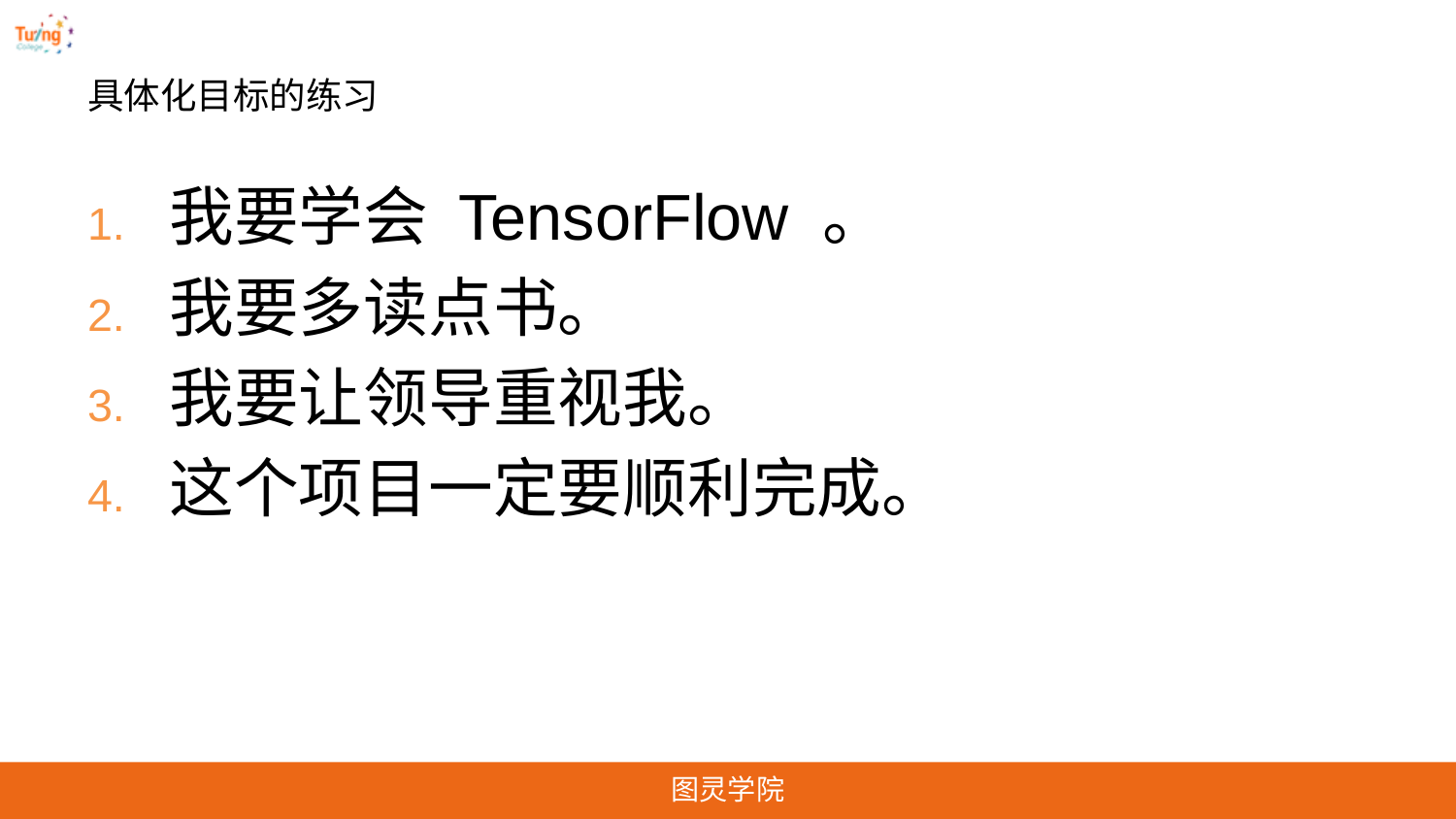

# 具体化目标的练习
我要学会 TensorFlow 。
我要多读点书。
我要让领导重视我。
这个项目一定要顺利完成。
图灵学院